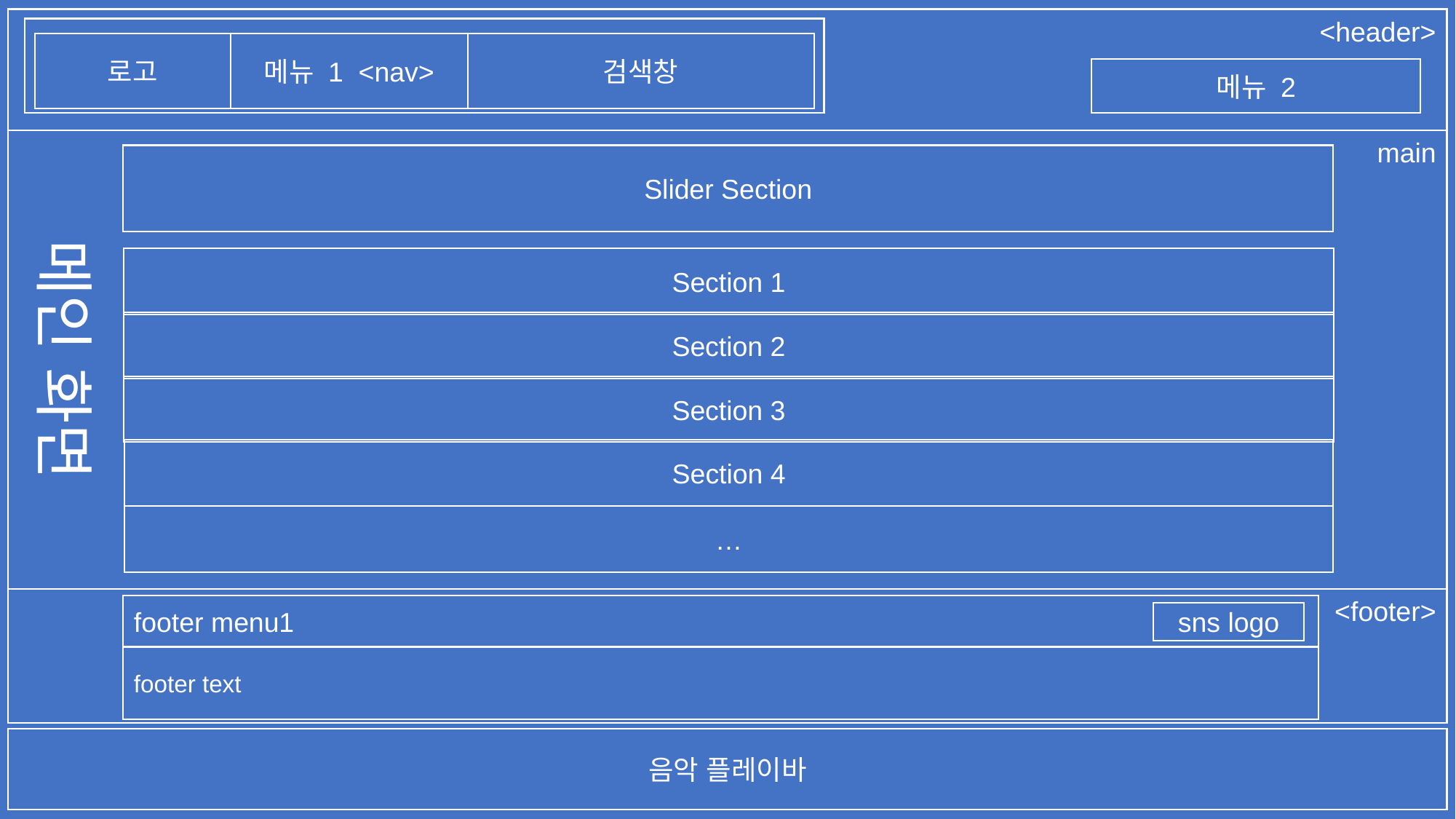

<header>

검색창
메뉴 1  <nav>
로고
메뉴 2
main
Slider Section
메인 화면
Section 1
Section 2
Section 3
Section 4
…
<footer>
footer menu1
sns logo
footer text
음악 플레이바